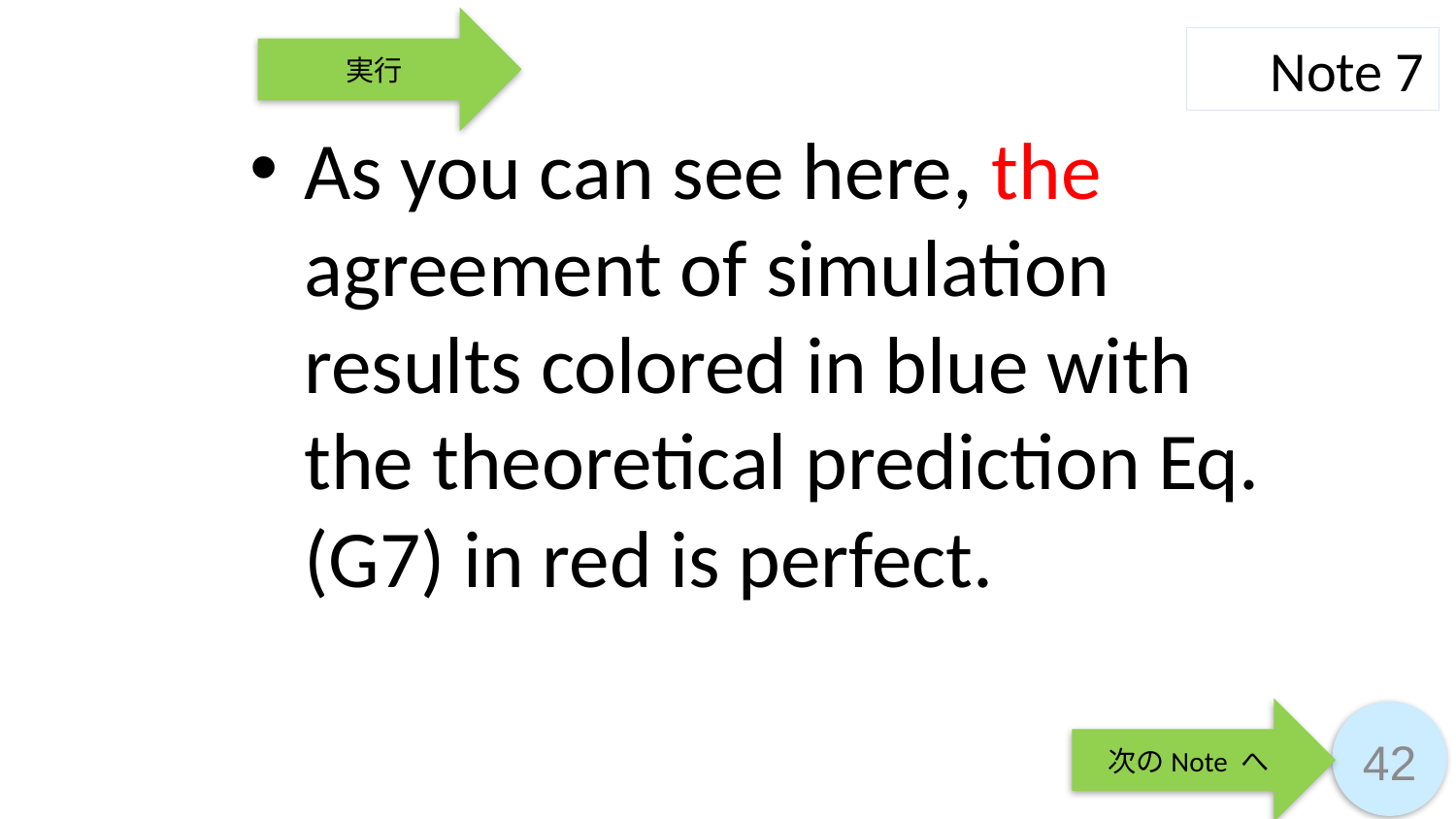

実行
Note 7
As you can see here, the agreement of simulation results colored in blue with the theoretical prediction Eq.(G7) in red is perfect.
次のNote へ
42